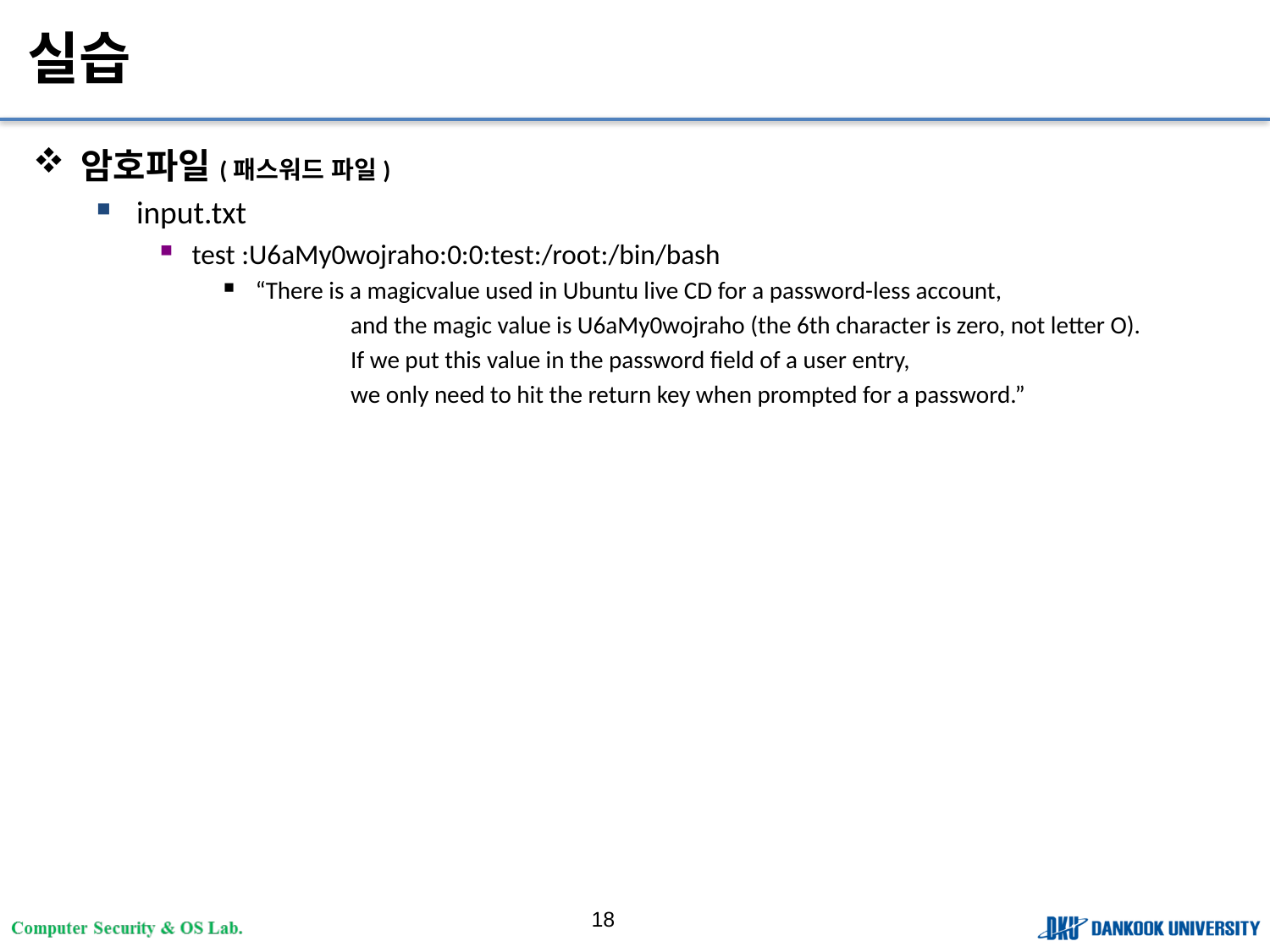

# 실습
암호파일(패스워드 파일)
input.txt
test :U6aMy0wojraho:0:0:test:/root:/bin/bash
“There is a magicvalue used in Ubuntu live CD for a password-less account,
	and the magic value is U6aMy0wojraho (the 6th character is zero, not letter O).
	If we put this value in the password field of a user entry,
	we only need to hit the return key when prompted for a password.”

18